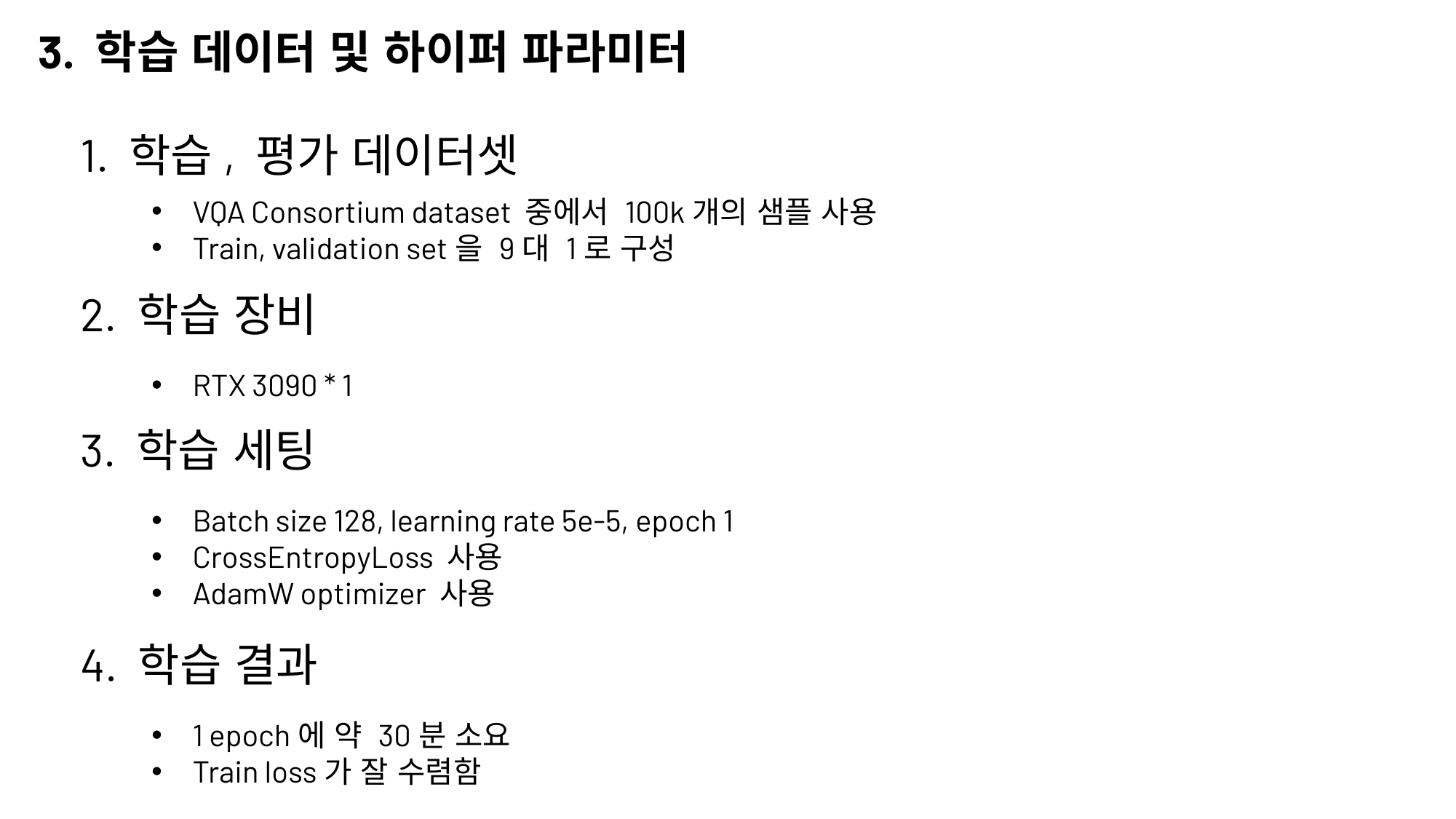

3. 학습 데이터 및 하이퍼 파라미터
1. 학습, 평가 데이터셋
VQA Consortium dataset 중에서 100k개의 샘플 사용
Train, validation set을 9대 1로 구성
2. 학습 장비
RTX 3090 * 1
3. 학습 세팅
Batch size 128, learning rate 5e-5, epoch 1
CrossEntropyLoss 사용
AdamW optimizer 사용
4. 학습 결과
1 epoch에 약 30분 소요
Train loss가 잘 수렴함